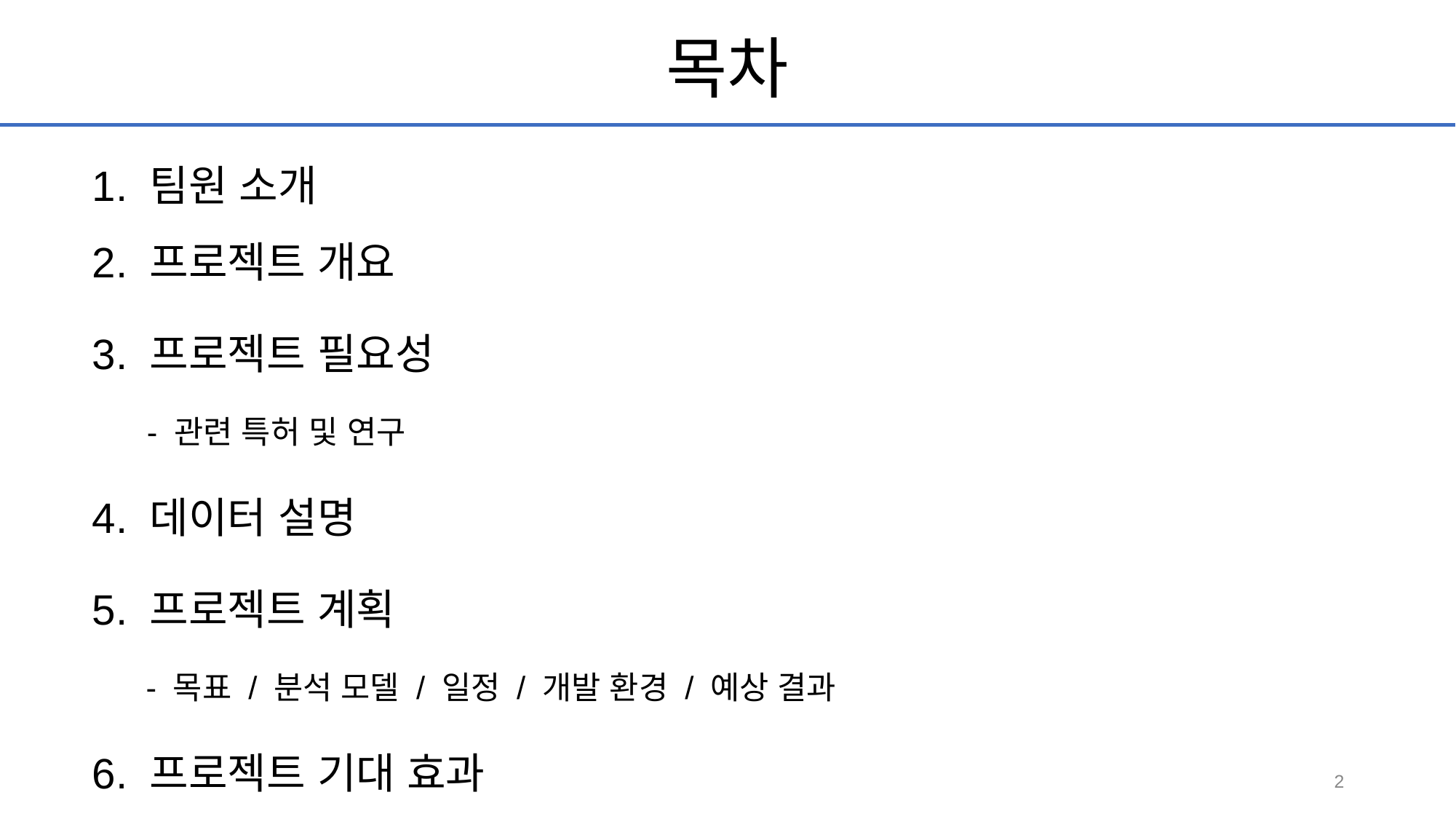

# 목차
1. 팀원 소개
2. 프로젝트 개요
3. 프로젝트 필요성
- 관련 특허 및 연구
4. 데이터 설명
5. 프로젝트 계획
- 목표 / 분석 모델 / 일정 / 개발 환경 / 예상 결과
6. 프로젝트 기대 효과

2